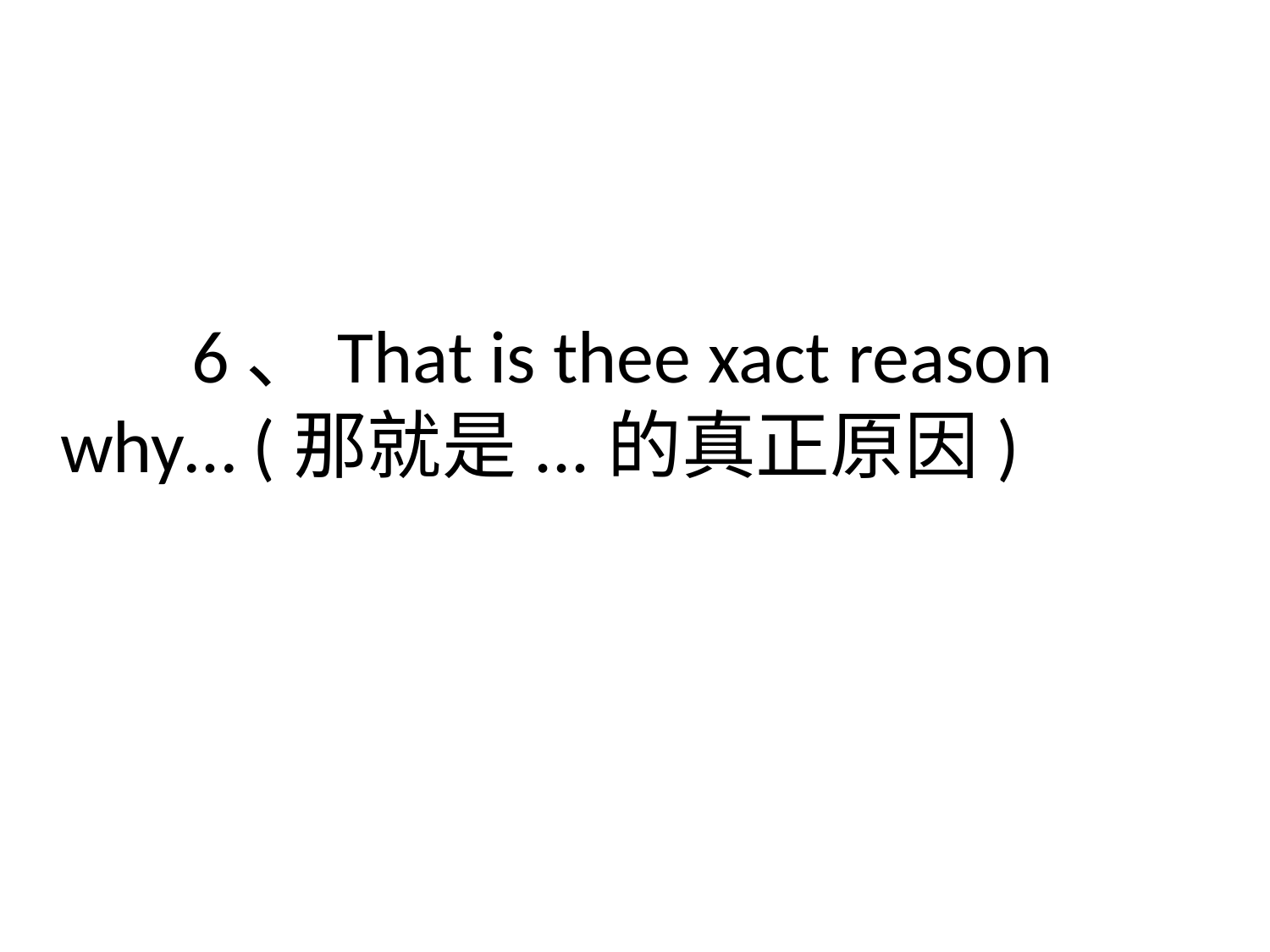

6、That is thee xact reason why… (那就是...的真正原因)